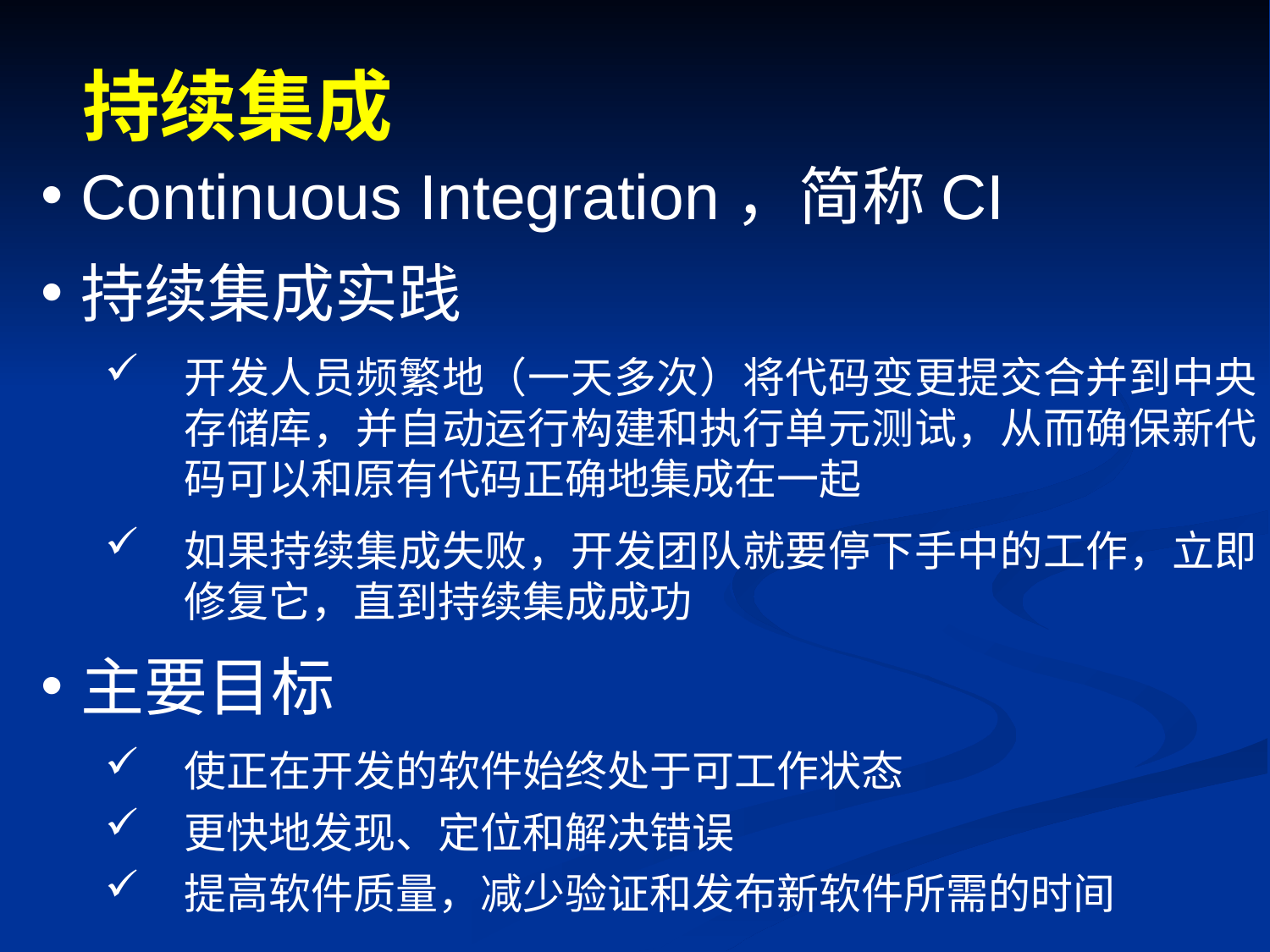

持续集成
Continuous Integration，简称CI
持续集成实践
开发人员频繁地（一天多次）将代码变更提交合并到中央存储库，并自动运行构建和执行单元测试，从而确保新代码可以和原有代码正确地集成在一起
如果持续集成失败，开发团队就要停下手中的工作，立即修复它，直到持续集成成功
主要目标
使正在开发的软件始终处于可工作状态
更快地发现、定位和解决错误
提高软件质量，减少验证和发布新软件所需的时间